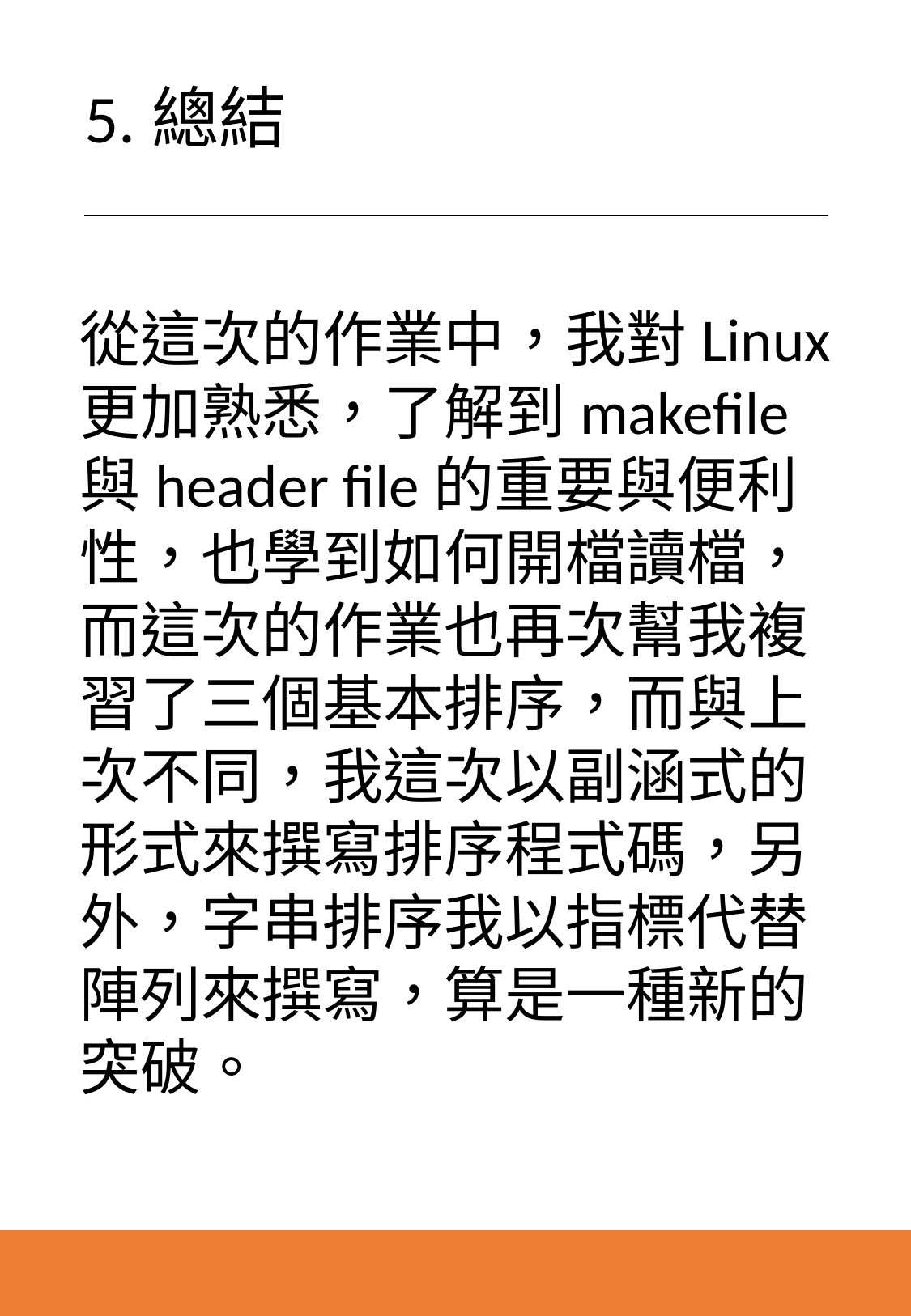

5.總結
從這次的作業中，我對Linux更加熟悉，了解到makefile與header file的重要與便利性，也學到如何開檔讀檔，而這次的作業也再次幫我複習了三個基本排序，而與上次不同，我這次以副涵式的形式來撰寫排序程式碼，另外，字串排序我以指標代替陣列來撰寫，算是一種新的突破。